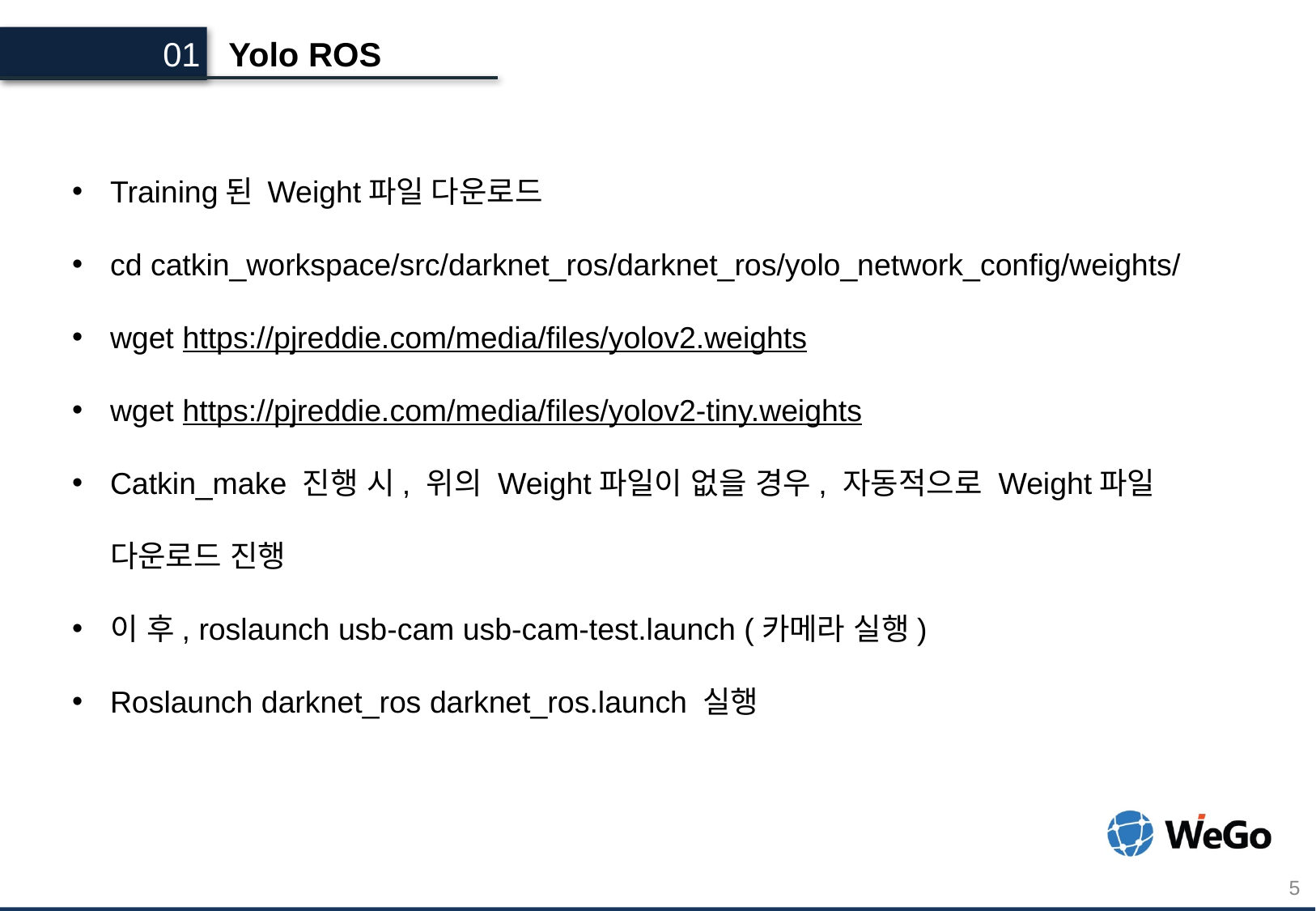

Yolo ROS

01.
Training된 Weight파일 다운로드
cd catkin_workspace/src/darknet_ros/darknet_ros/yolo_network_config/weights/
wget https://pjreddie.com/media/files/yolov2.weights
wget https://pjreddie.com/media/files/yolov2-tiny.weights
Catkin_make 진행 시, 위의 Weight파일이 없을 경우, 자동적으로 Weight파일 다운로드 진행
이 후, roslaunch usb-cam usb-cam-test.launch (카메라 실행)
Roslaunch darknet_ros darknet_ros.launch 실행

5